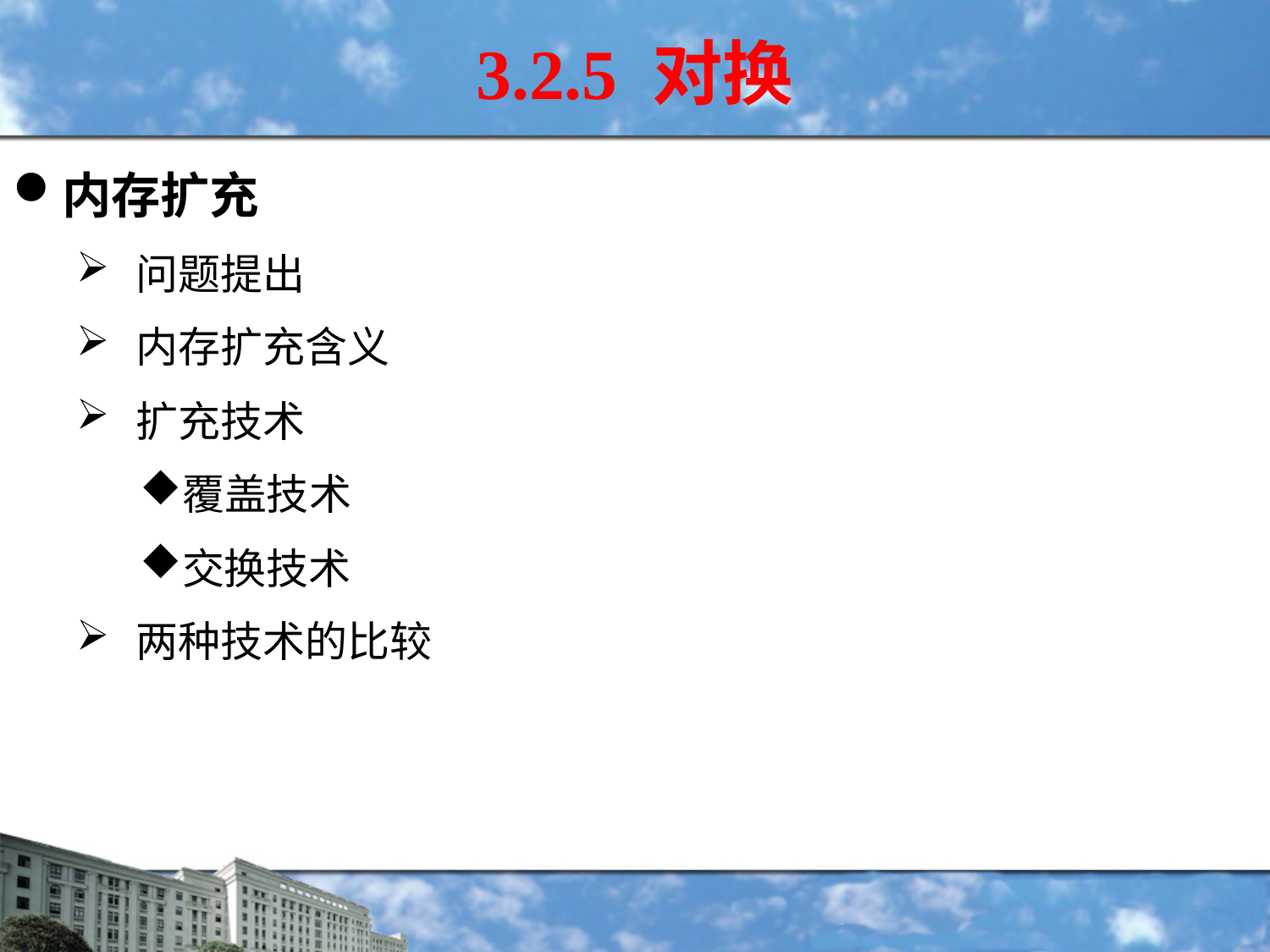

3.2.5 对换
内存扩充
 问题提出
 内存扩充含义
 扩充技术
覆盖技术
交换技术
 两种技术的比较